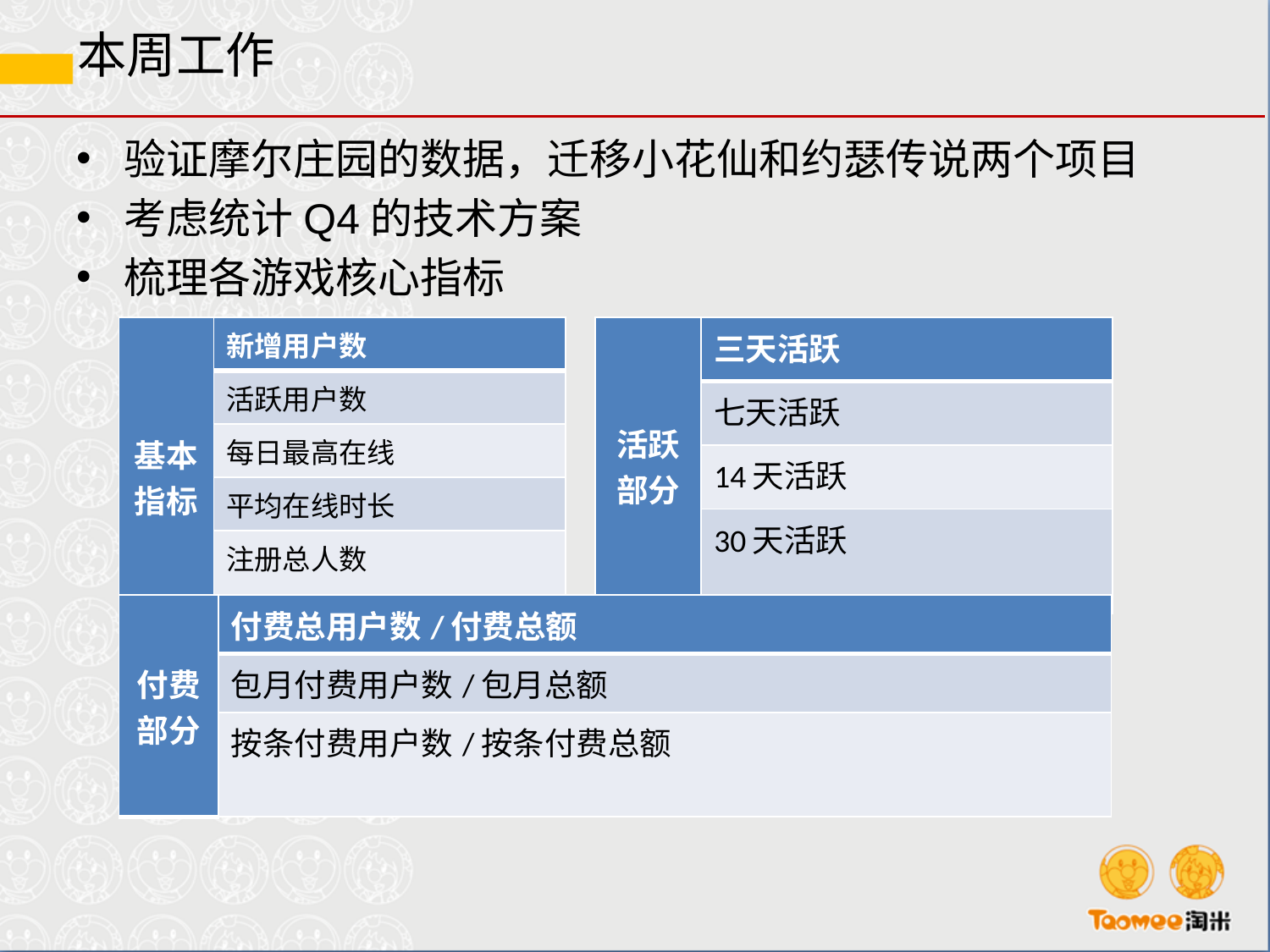

# 本周工作
验证摩尔庄园的数据，迁移小花仙和约瑟传说两个项目
考虑统计Q4的技术方案
梳理各游戏核心指标

| 活跃部分 | 三天活跃 |
| --- | --- |
|  | 七天活跃 |
|  | 14天活跃 |
|  | 30天活跃 |
| 基本指标 | 新增用户数 |
| --- | --- |
|  | 活跃用户数 |
|  | 每日最高在线 |
|  | 平均在线时长 |
|  | 注册总人数 |
| 付费部分 | 付费总用户数/付费总额 |
| --- | --- |
|  | 包月付费用户数/包月总额 |
|  | 按条付费用户数/按条付费总额 |